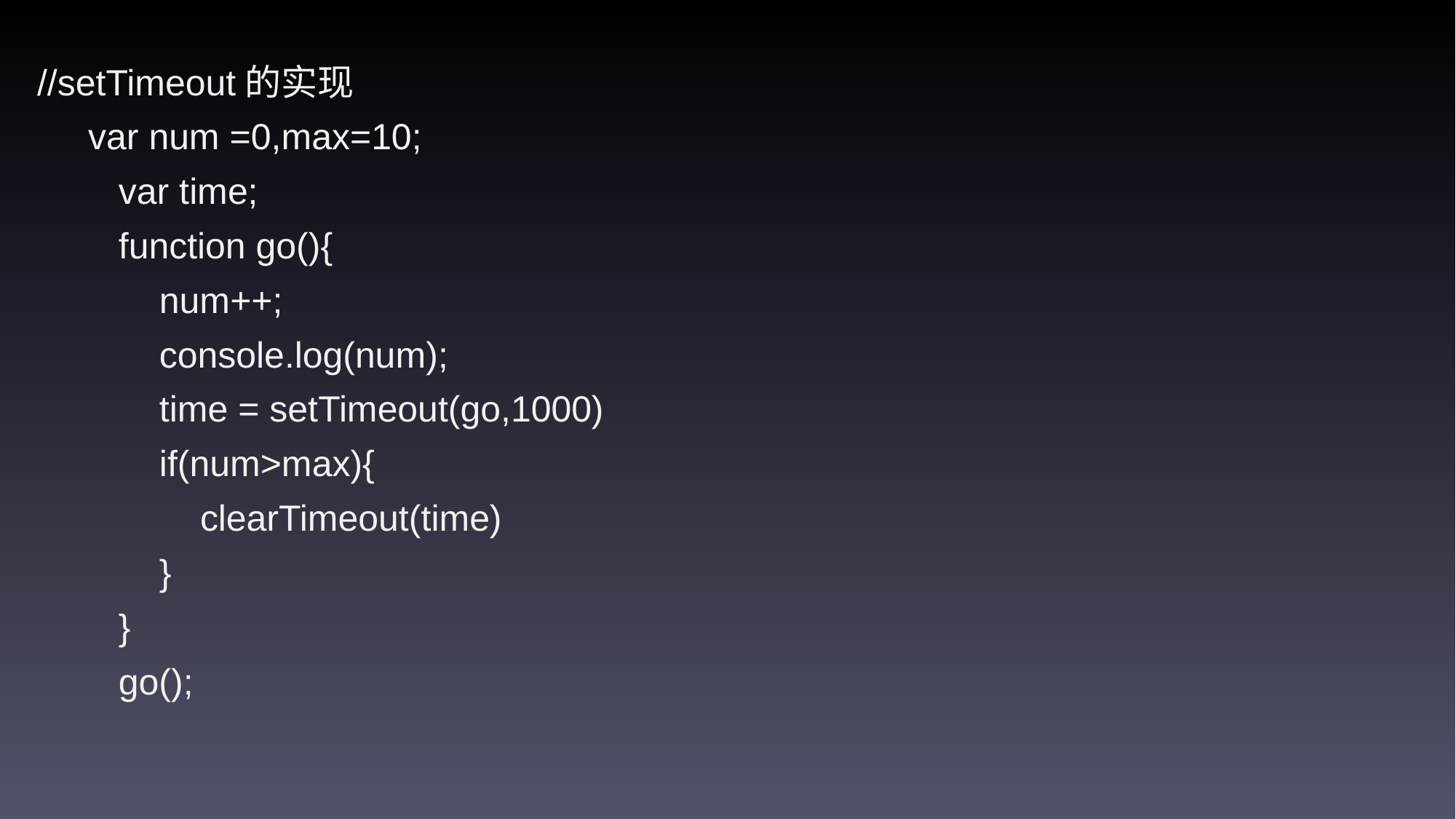

//setTimeout的实现
     var num =0,max=10;
        var time;
        function go(){
            num++;
            console.log(num);
            time = setTimeout(go,1000)
            if(num>max){
                clearTimeout(time)
            }
        }
        go();